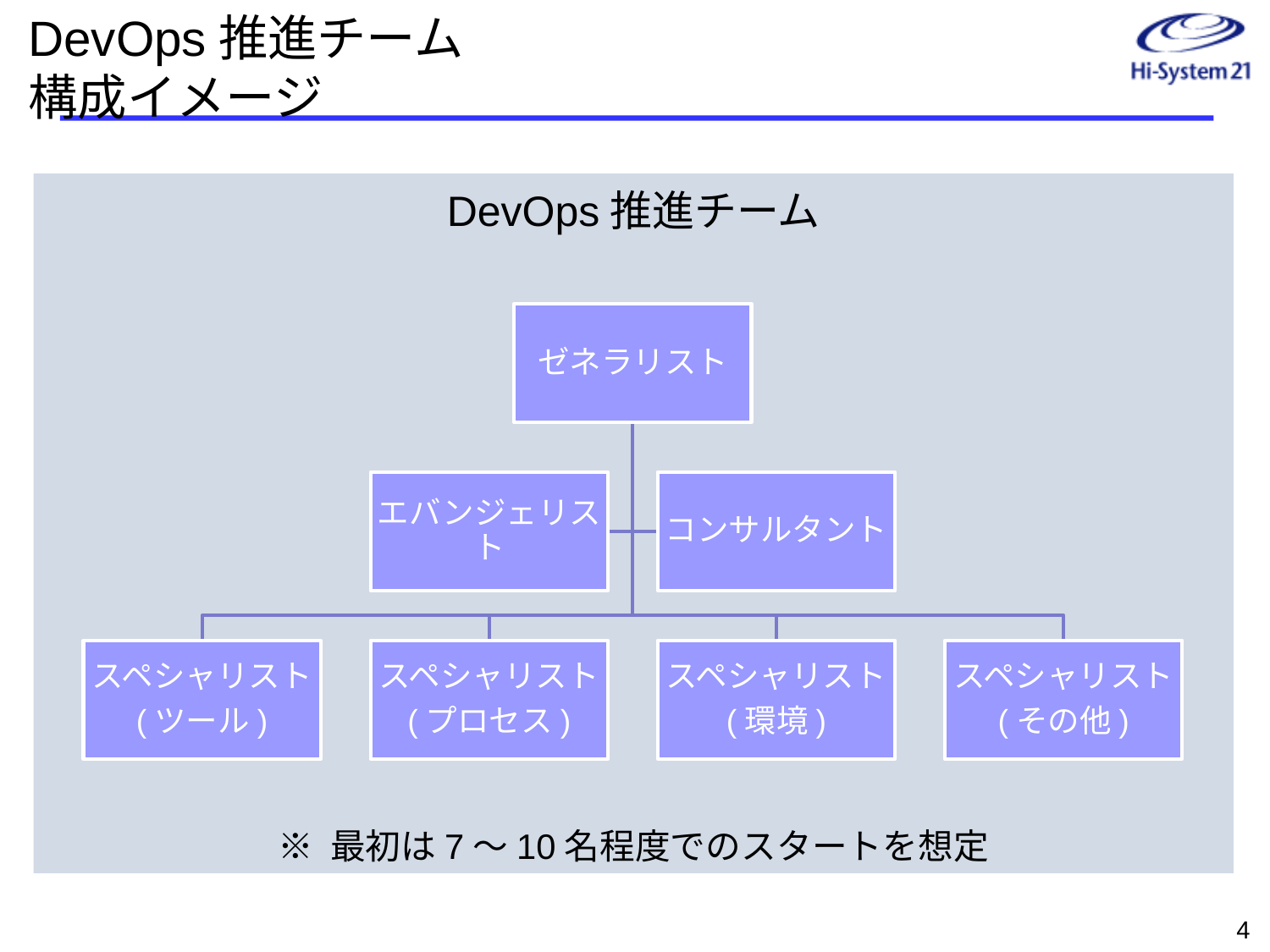

# DevOps推進チーム構成イメージ
DevOps推進チーム

※ 最初は7～10名程度でのスタートを想定
ゼネラリスト
スペシャリスト
(ツール)
スペシャリスト
(プロセス)
スペシャリスト
(環境)
スペシャリスト
(その他)
エバンジェリスト
コンサルタント
4